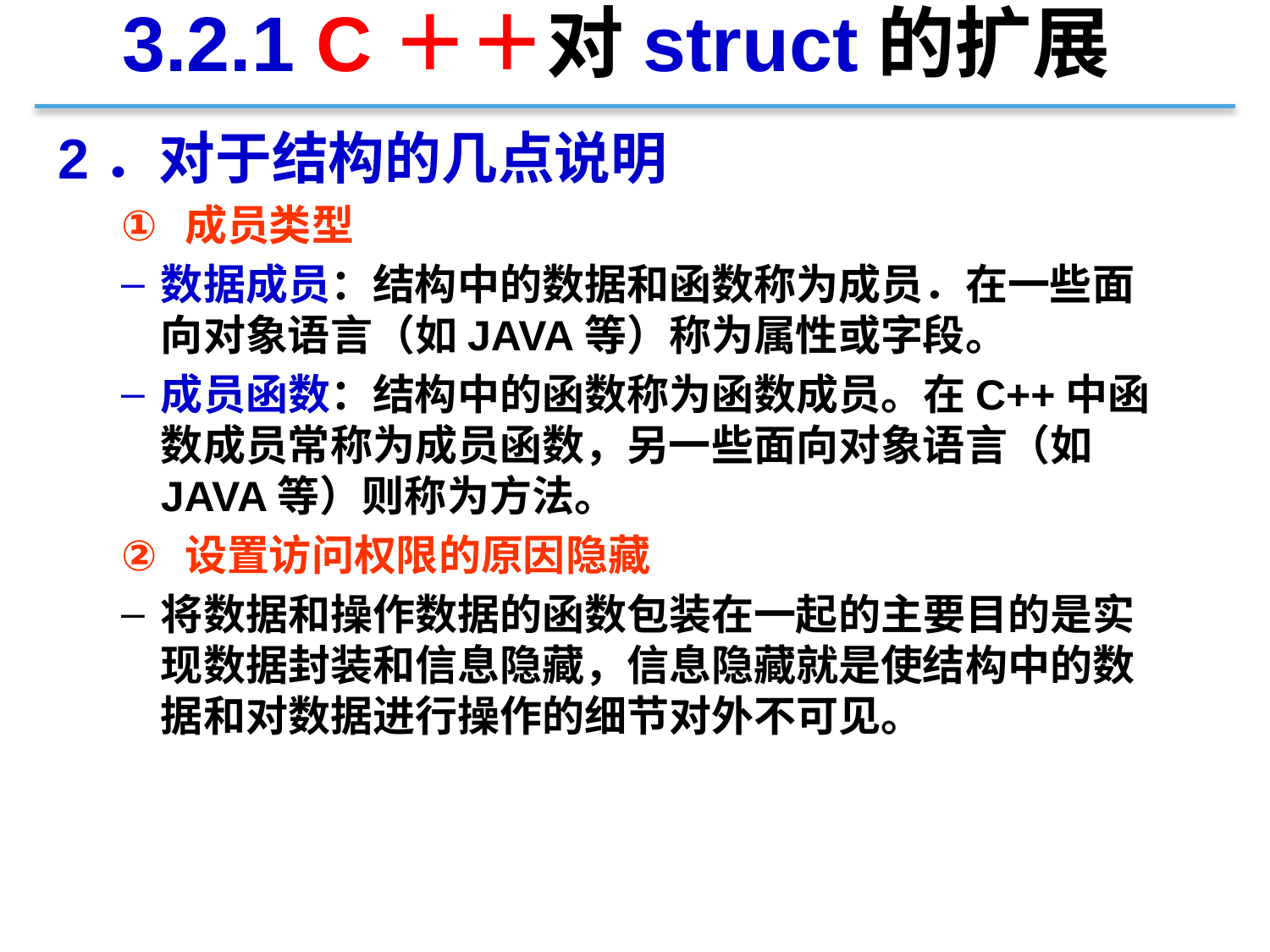

3.2.1 C＋＋对struct的扩展
2．对于结构的几点说明
成员类型
数据成员：结构中的数据和函数称为成员．在一些面向对象语言（如JAVA等）称为属性或字段。
成员函数：结构中的函数称为函数成员。在C++中函数成员常称为成员函数，另一些面向对象语言（如JAVA等）则称为方法。
设置访问权限的原因隐藏
将数据和操作数据的函数包装在一起的主要目的是实现数据封装和信息隐藏，信息隐藏就是使结构中的数据和对数据进行操作的细节对外不可见。